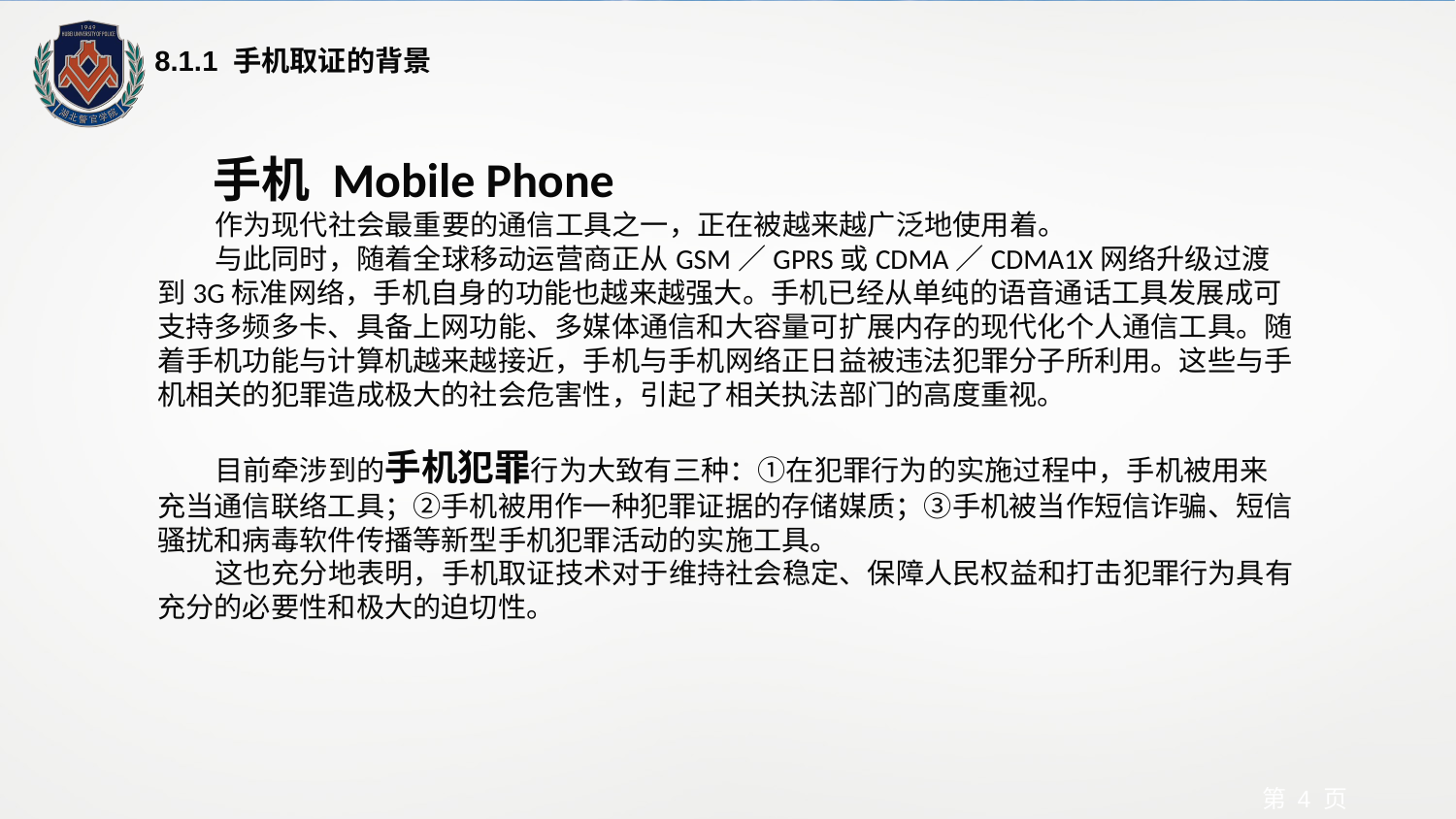

8.1.1 手机取证的背景
    手机 Mobile Phone
        作为现代社会最重要的通信工具之一，正在被越来越广泛地使用着。
        与此同时，随着全球移动运营商正从GSM／GPRS或CDMA／CDMA1X网络升级过渡到3G标准网络，手机自身的功能也越来越强大。手机已经从单纯的语音通话工具发展成可支持多频多卡、具备上网功能、多媒体通信和大容量可扩展内存的现代化个人通信工具。随着手机功能与计算机越来越接近，手机与手机网络正日益被违法犯罪分子所利用。这些与手机相关的犯罪造成极大的社会危害性，引起了相关执法部门的高度重视。

        目前牵涉到的手机犯罪行为大致有三种：①在犯罪行为的实施过程中，手机被用来充当通信联络工具；②手机被用作一种犯罪证据的存储媒质；③手机被当作短信诈骗、短信骚扰和病毒软件传播等新型手机犯罪活动的实施工具。
        这也充分地表明，手机取证技术对于维持社会稳定、保障人民权益和打击犯罪行为具有充分的必要性和极大的迫切性。